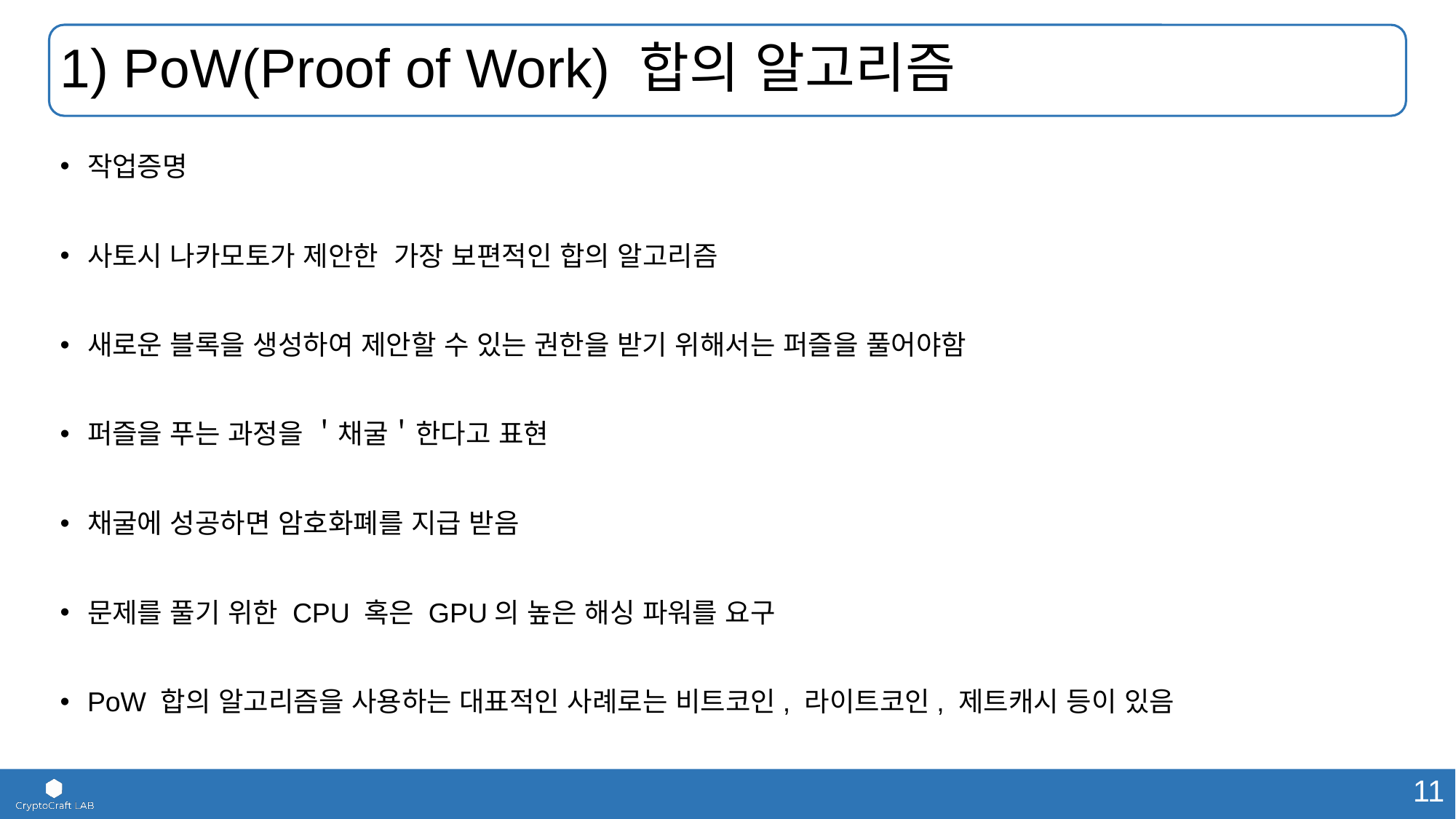

# 1) PoW(Proof of Work) 합의 알고리즘
작업증명

사토시 나카모토가 제안한  가장 보편적인 합의 알고리즘

새로운 블록을 생성하여 제안할 수 있는 권한을 받기 위해서는 퍼즐을 풀어야함

퍼즐을 푸는 과정을 ＇채굴＇한다고 표현

채굴에 성공하면 암호화폐를 지급 받음

문제를 풀기 위한 CPU 혹은 GPU의 높은 해싱 파워를 요구

PoW 합의 알고리즘을 사용하는 대표적인 사례로는 비트코인, 라이트코인, 제트캐시 등이 있음